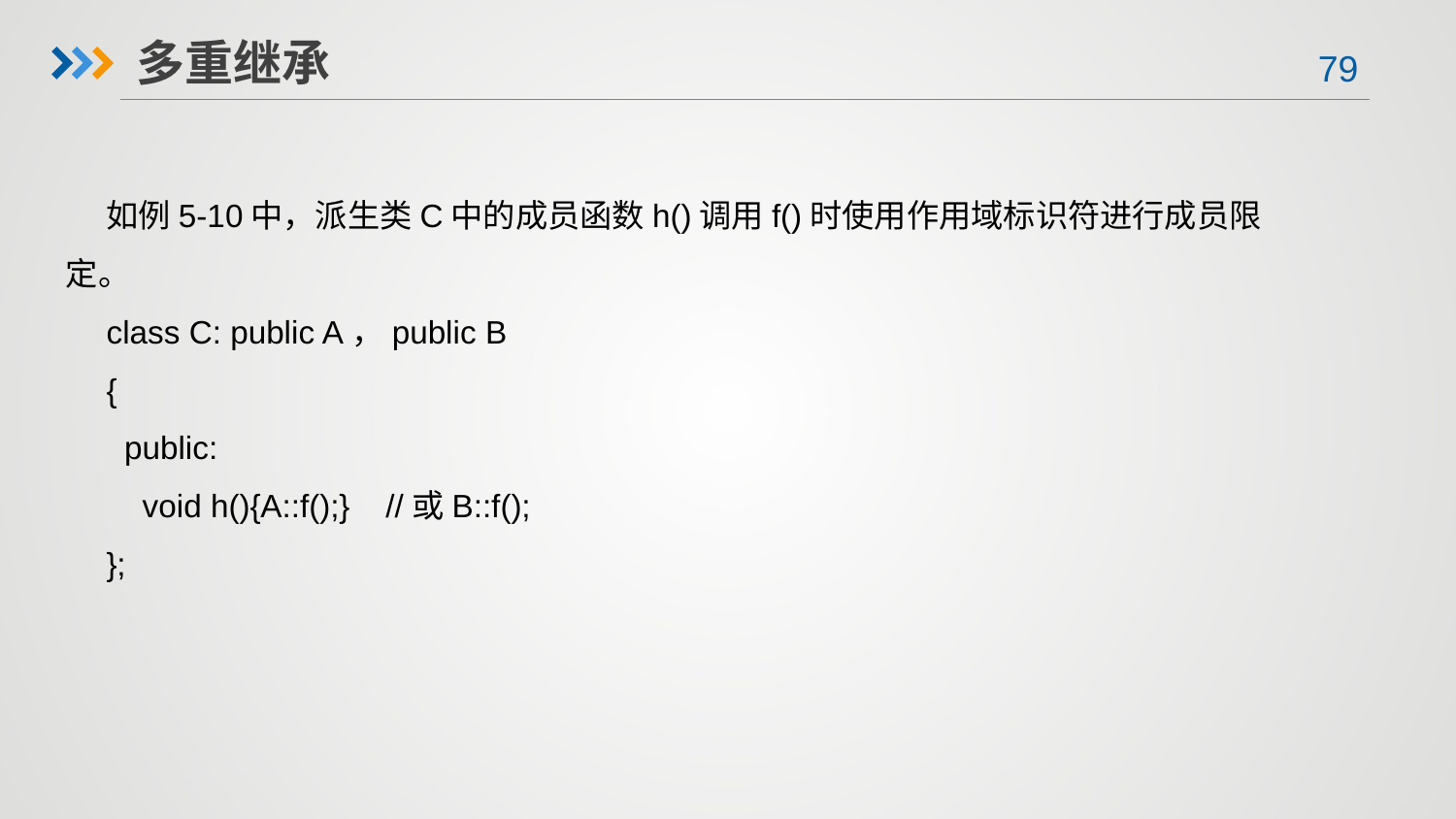

多重继承
如例5-10中，派生类C中的成员函数h()调用f()时使用作用域标识符进行成员限定。
class C: public A，public B
{
  public:
    void h(){A::f();}    //或B::f();
};